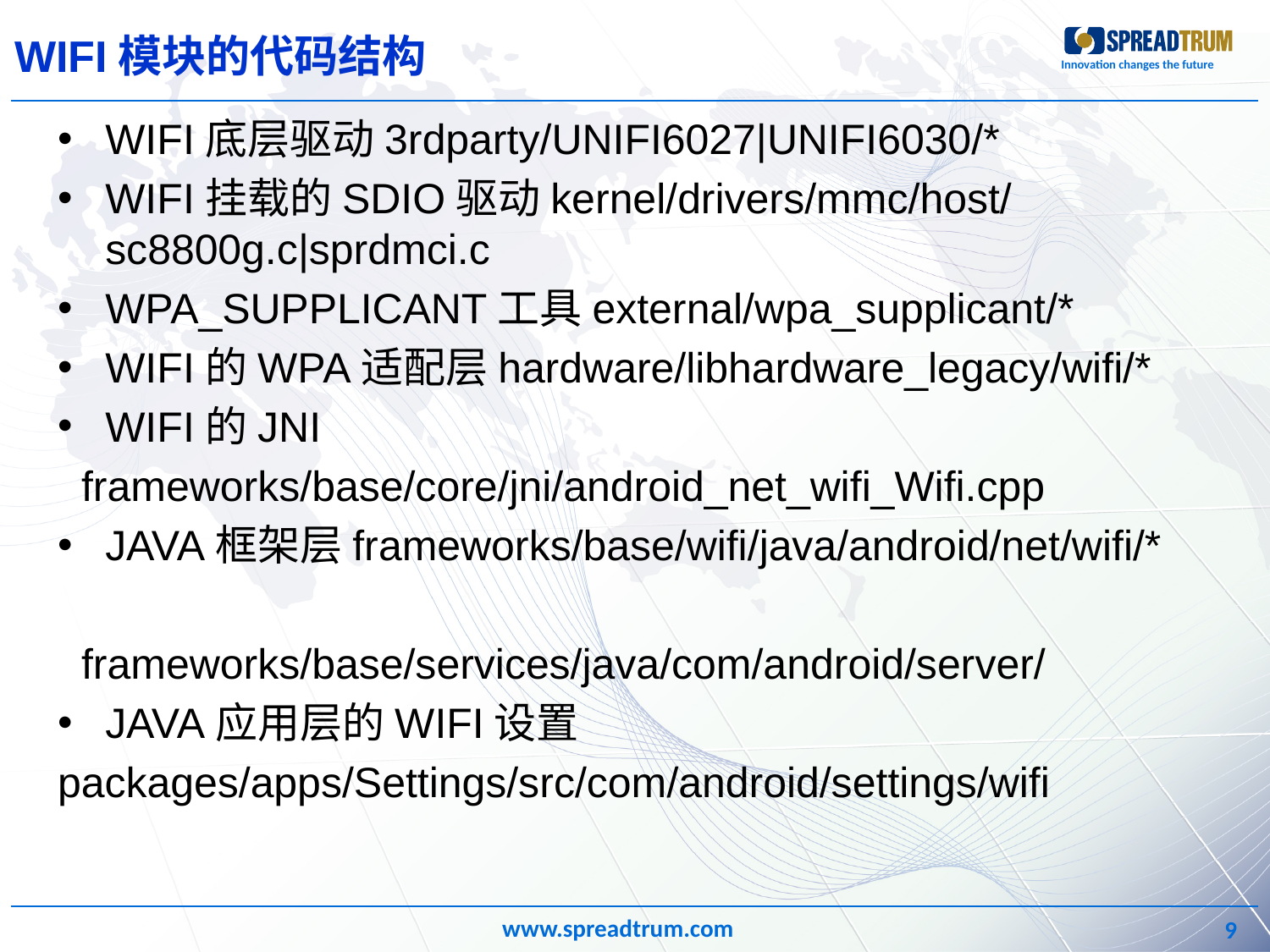

# WIFI模块的代码结构
WIFI底层驱动3rdparty/UNIFI6027|UNIFI6030/*
WIFI挂载的SDIO驱动kernel/drivers/mmc/host/sc8800g.c|sprdmci.c
WPA_SUPPLICANT工具external/wpa_supplicant/*
WIFI的WPA适配层hardware/libhardware_legacy/wifi/*
WIFI的JNI
  frameworks/base/core/jni/android_net_wifi_Wifi.cpp
JAVA框架层frameworks/base/wifi/java/android/net/wifi/*

  frameworks/base/services/java/com/android/server/
JAVA应用层的WIFI设置
packages/apps/Settings/src/com/android/settings/wifi